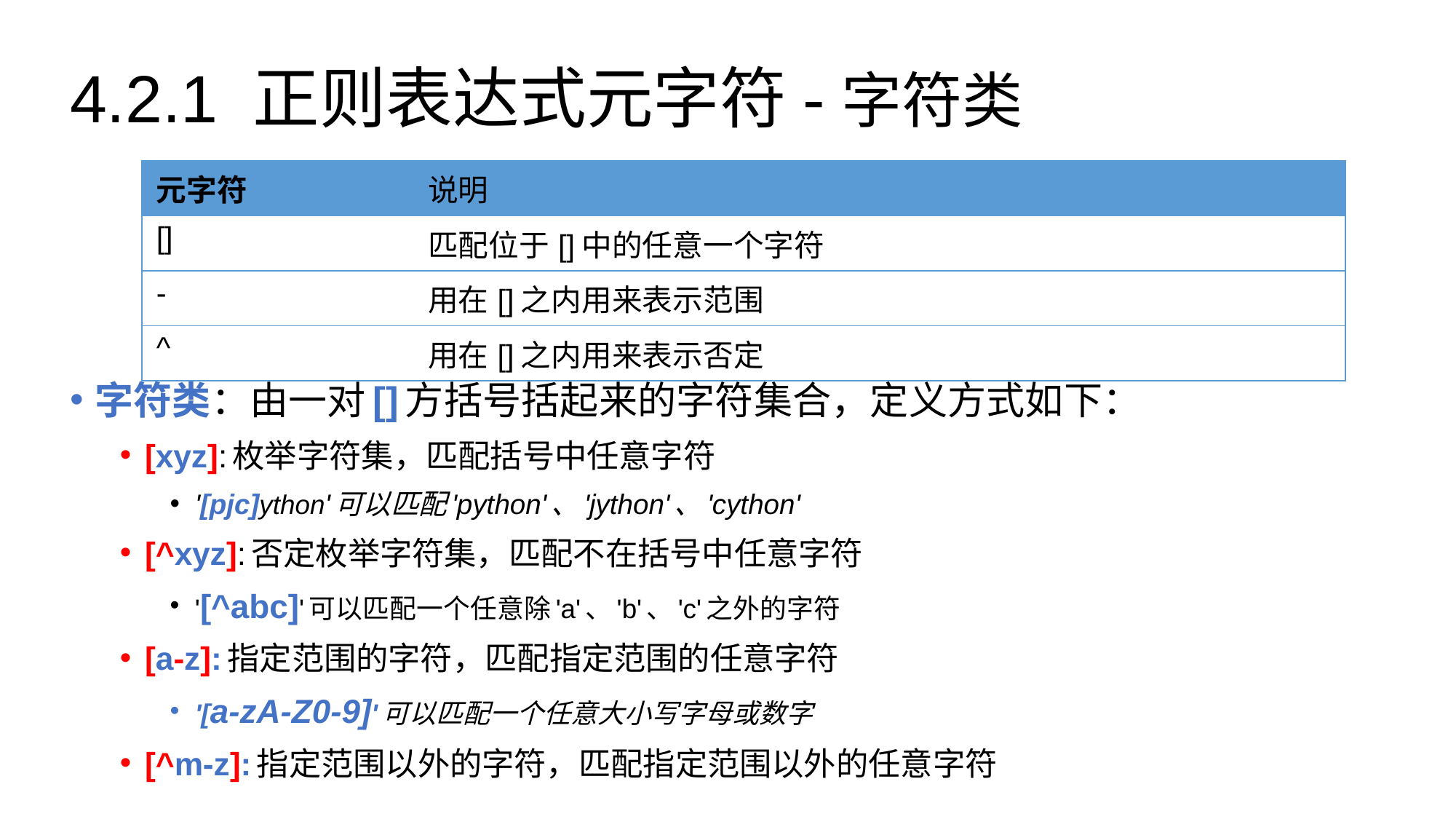

# 4.2.1 正则表达式元字符-字符类
| 元字符 | 说明 |
| --- | --- |
| [] | 匹配位于[]中的任意一个字符 |
| - | 用在[]之内用来表示范围 |
| ^ | 用在[]之内用来表示否定 |
字符类：由一对[]方括号括起来的字符集合，定义方式如下：
[xyz]:枚举字符集，匹配括号中任意字符
'[pjc]ython'可以匹配'python'、'jython'、'cython'
[^xyz]:否定枚举字符集，匹配不在括号中任意字符
'[^abc]'可以匹配一个任意除'a'、'b'、'c'之外的字符
[a-z]:指定范围的字符，匹配指定范围的任意字符
'[a-zA-Z0-9]'可以匹配一个任意大小写字母或数字
[^m-z]:指定范围以外的字符，匹配指定范围以外的任意字符